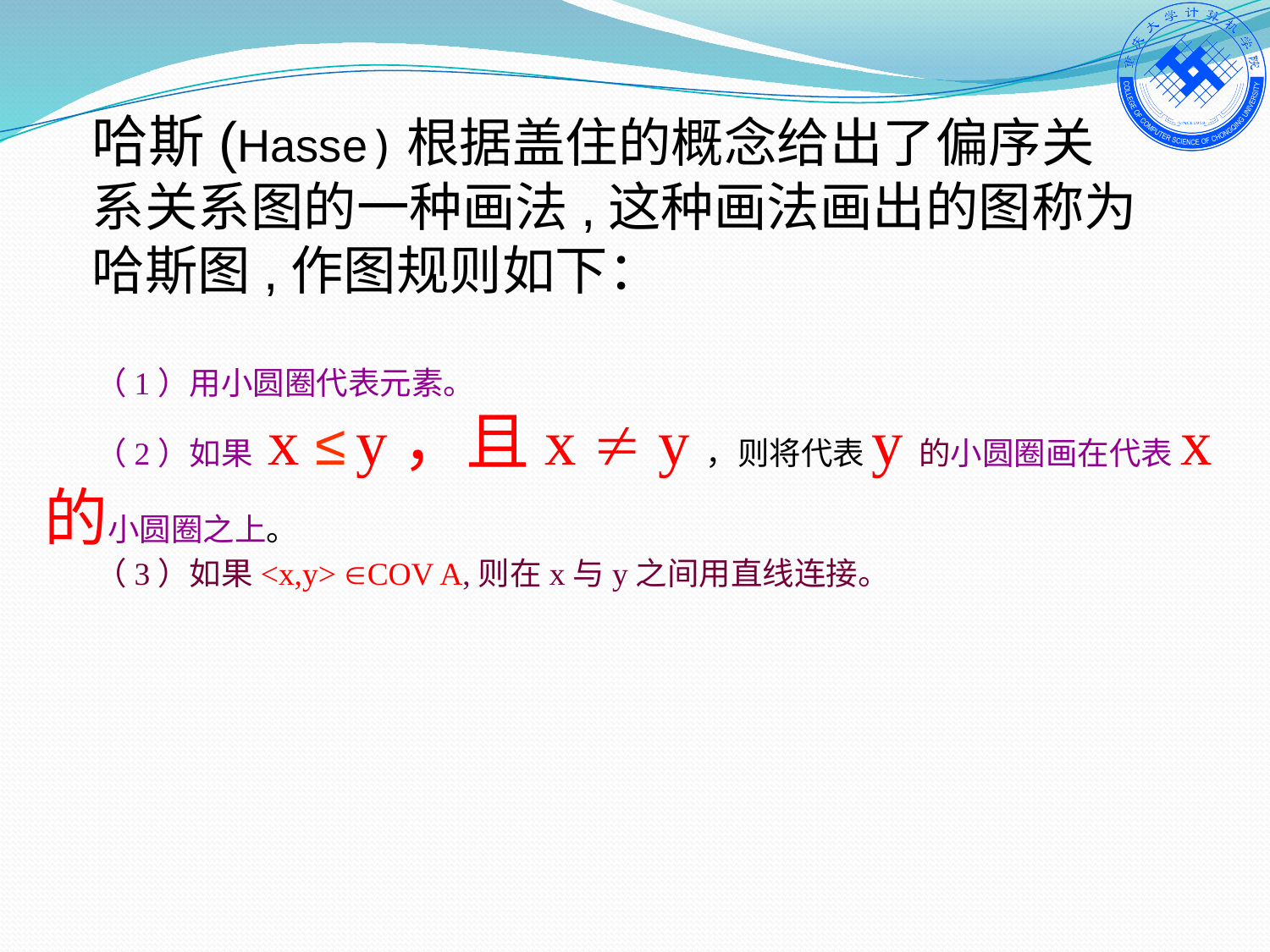

哈斯(Hasse)根据盖住的概念给出了偏序关系关系图的一种画法,这种画法画出的图称为哈斯图,作图规则如下：
      （1）用小圆圈代表元素。
      （2）如果 x ≤ y，且x ≠ y，则将代表y的小圆圈画在代表x的小圆圈之上。
      （3）如果<x,y> ∈COV A,则在x与y之间用直线连接。